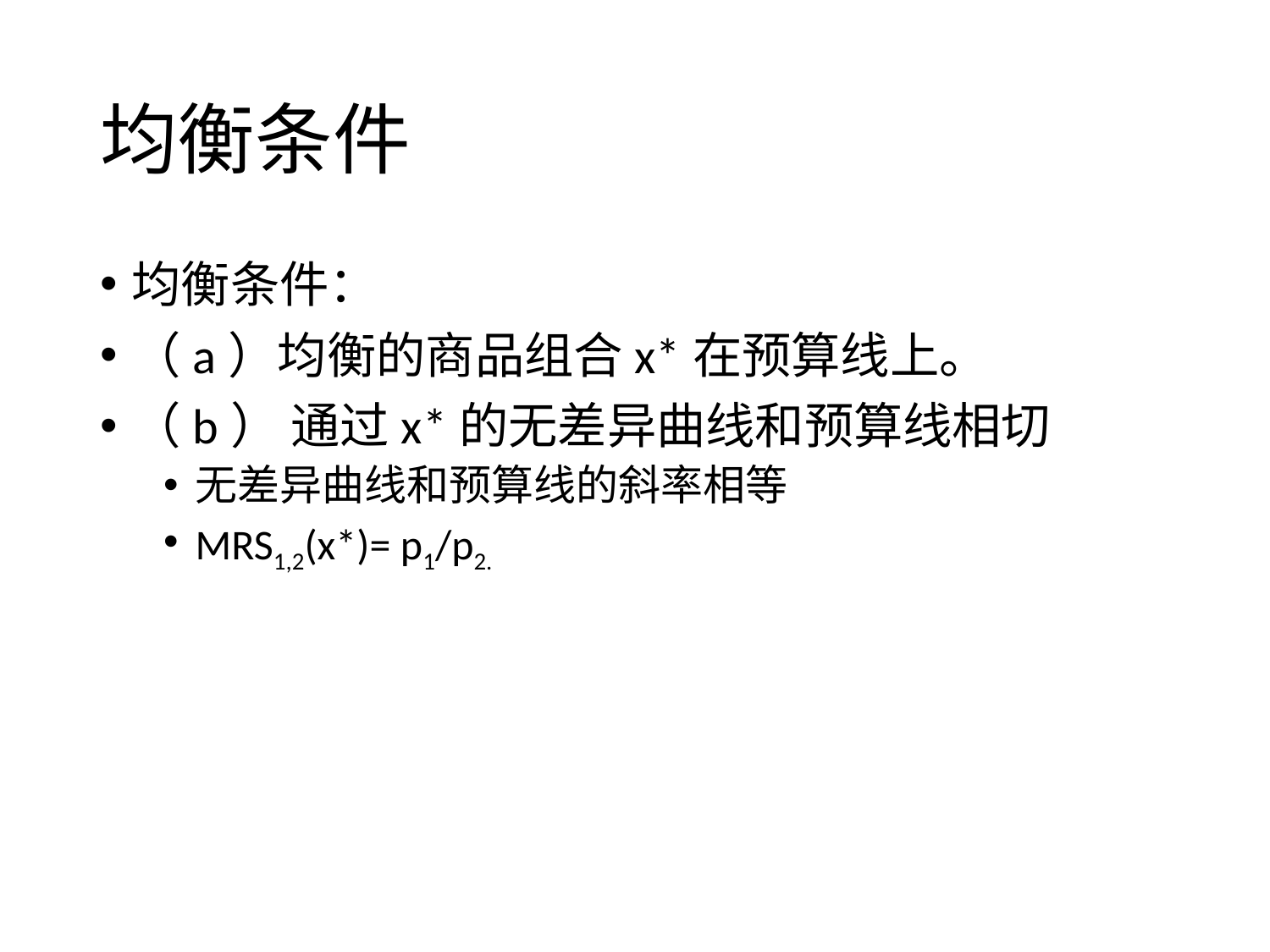

# 均衡条件
均衡条件：
（a）均衡的商品组合x*在预算线上。
（b） 通过x*的无差异曲线和预算线相切
无差异曲线和预算线的斜率相等
MRS1,2(x*)= p1/p2.